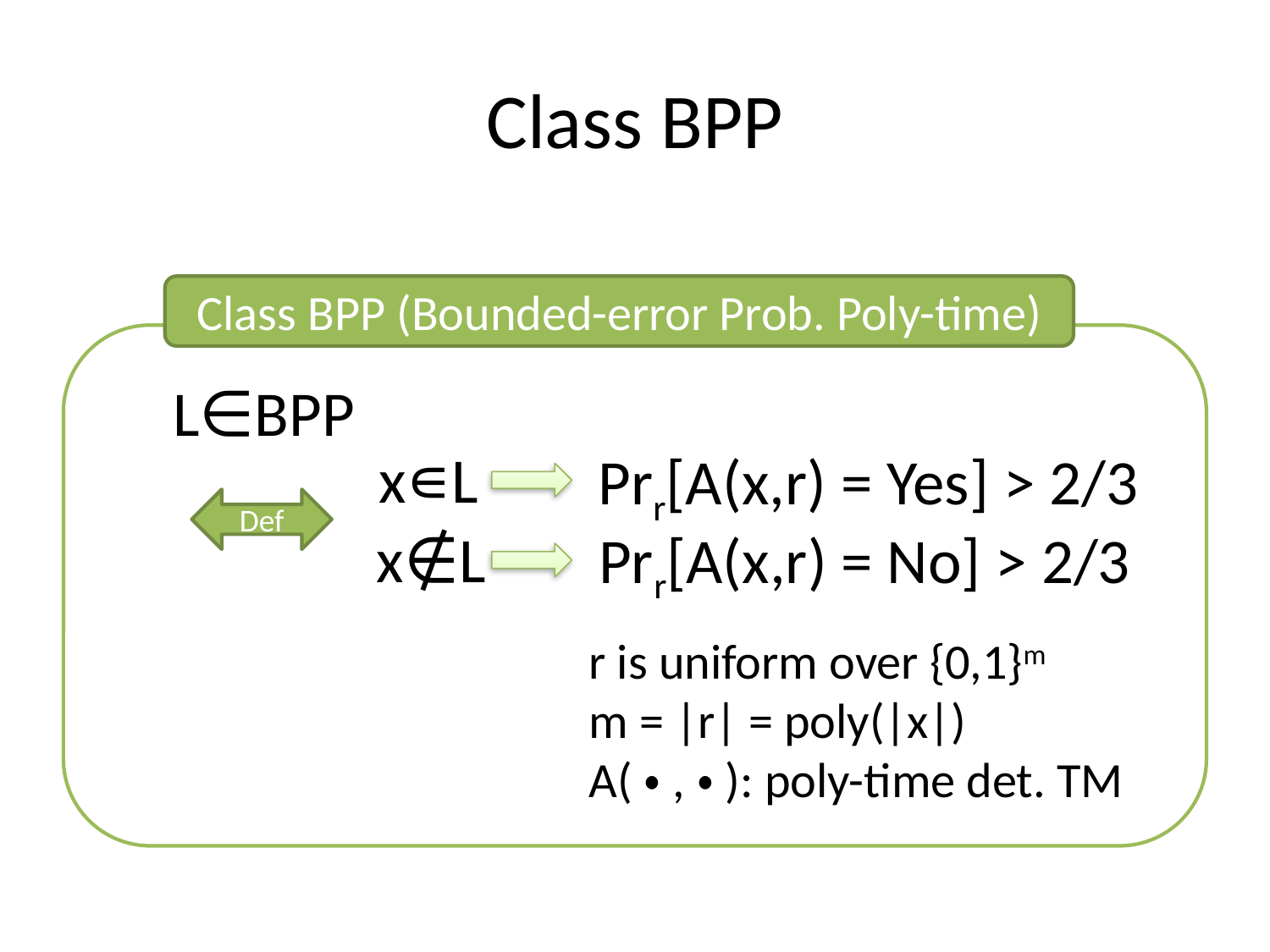

# Class BPP
Class BPP (Bounded-error Prob. Poly-time)

L∈BPP
x∊L
Prr[A(x,r) = Yes] > 2/3

Def
x∉L
Prr[A(x,r) = No] > 2/3

r is uniform over {0,1}m
m = |r| = poly(|x|)
A(・,・): poly-time det. TM